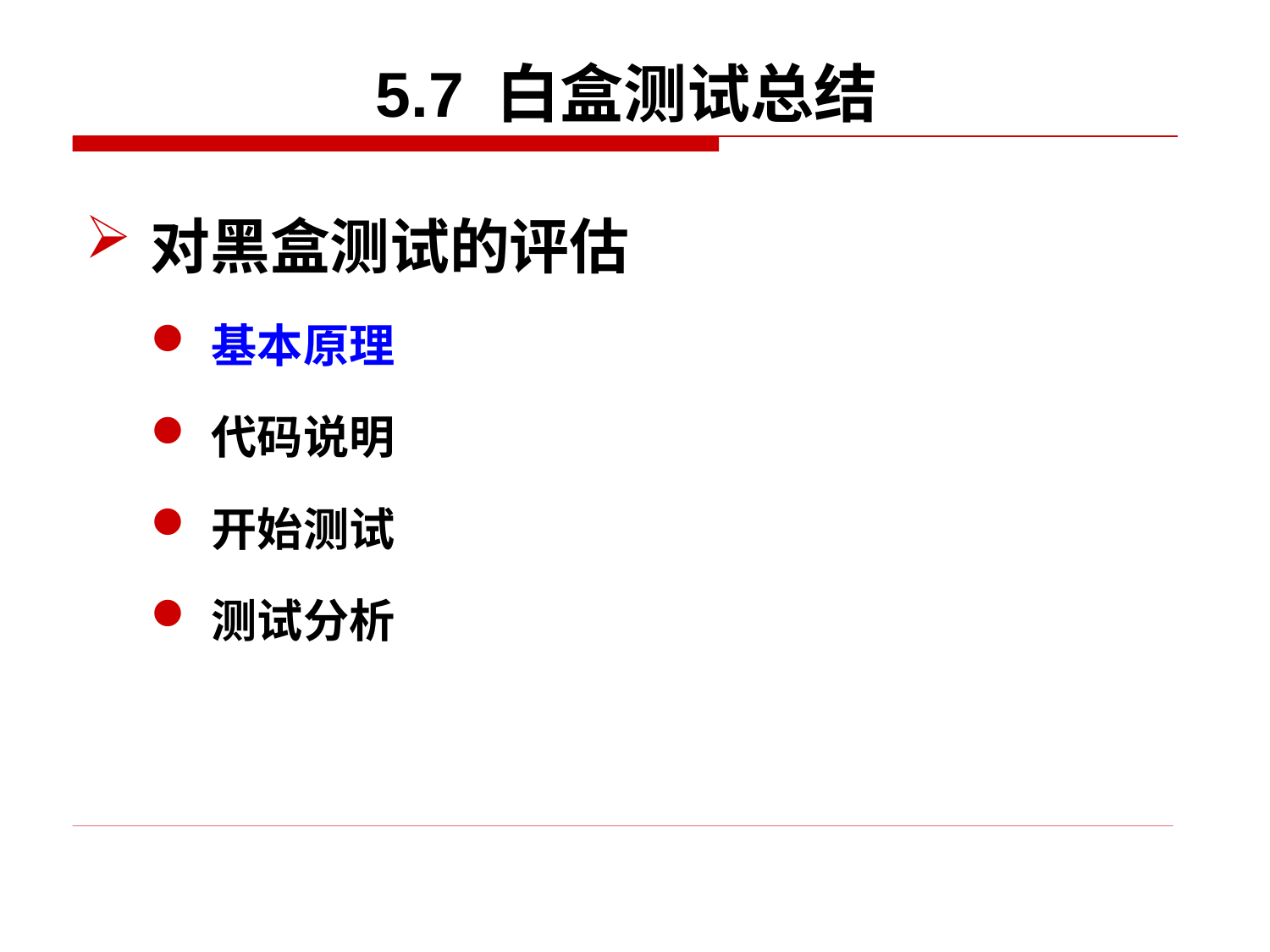

# 5.7 白盒测试总结
对黑盒测试的评估
基本原理
代码说明
开始测试
测试分析